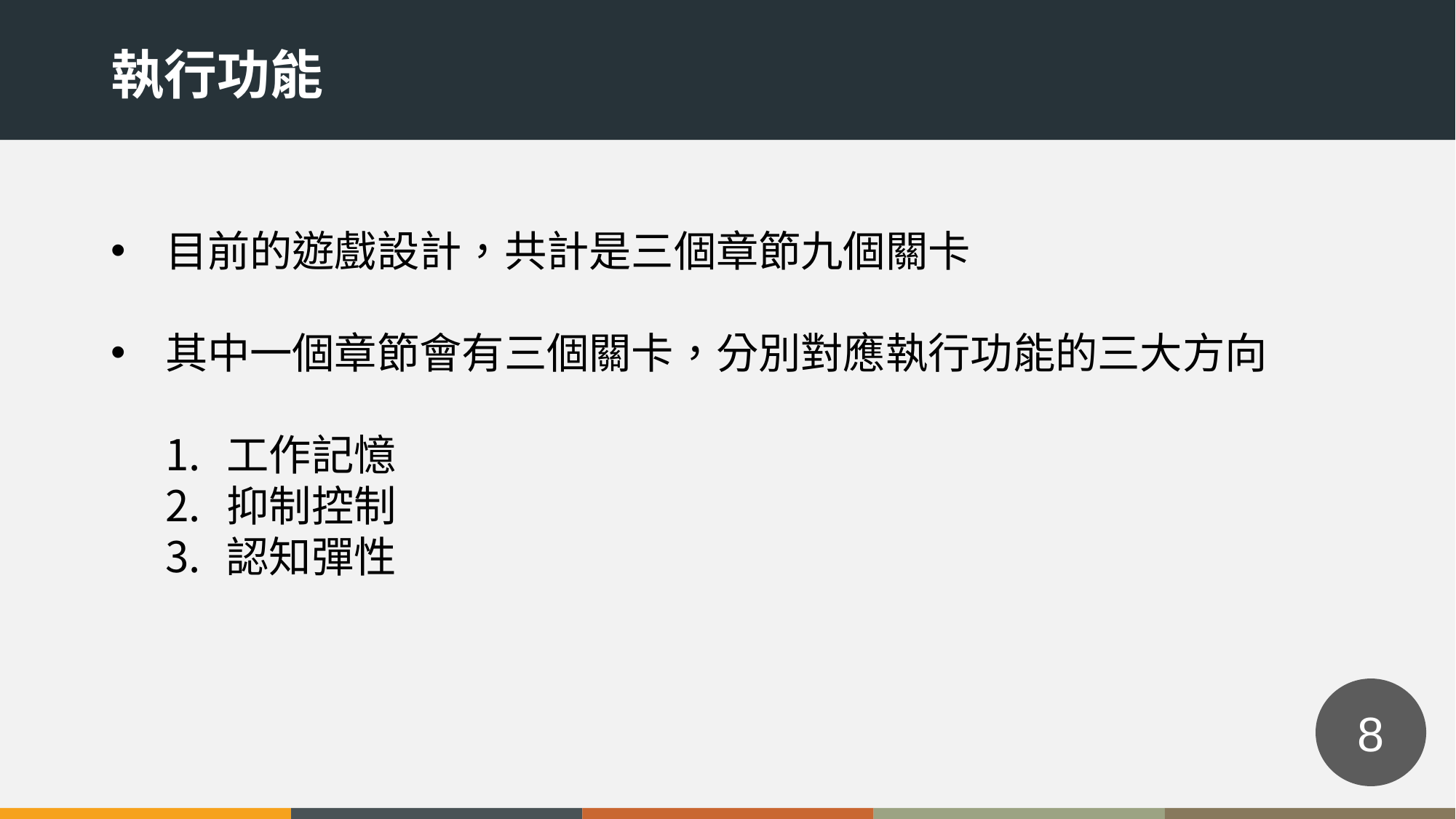

執行功能
目前的遊戲設計，共計是三個章節九個關卡

其中一個章節會有三個關卡，分別對應執行功能的三大方向
工作記憶
抑制控制
認知彈性

8